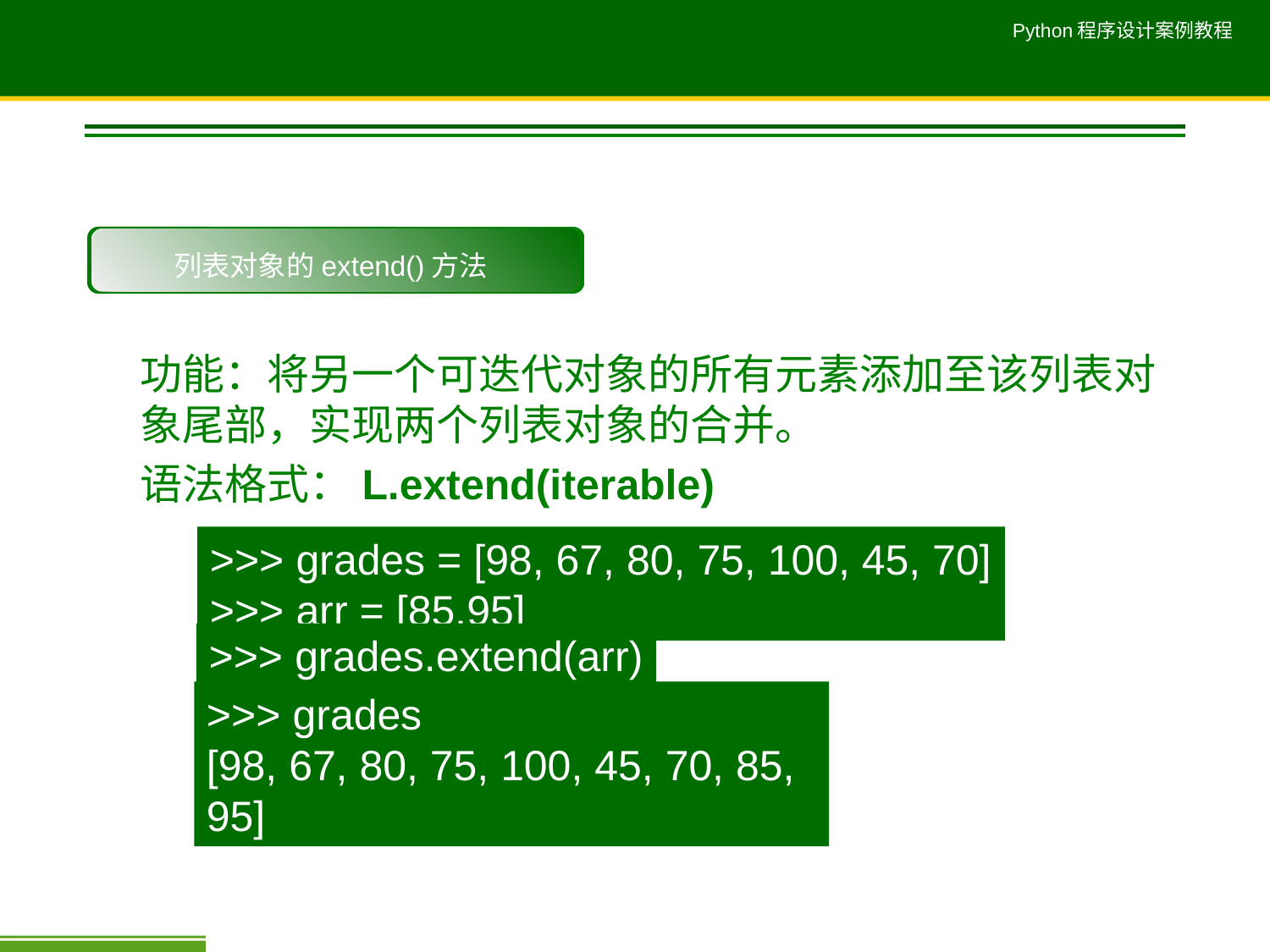

3.添加列表元素

列表对象的extend()方法

功能：将另一个可迭代对象的所有元素添加至该列表对象尾部，实现两个列表对象的合并。
语法格式：L.extend(iterable)
>>> grades = [98, 67, 80, 75, 100, 45, 70]
>>> arr = [85,95]
>>> grades.extend(arr)
>>> grades
[98, 67, 80, 75, 100, 45, 70, 85, 95]